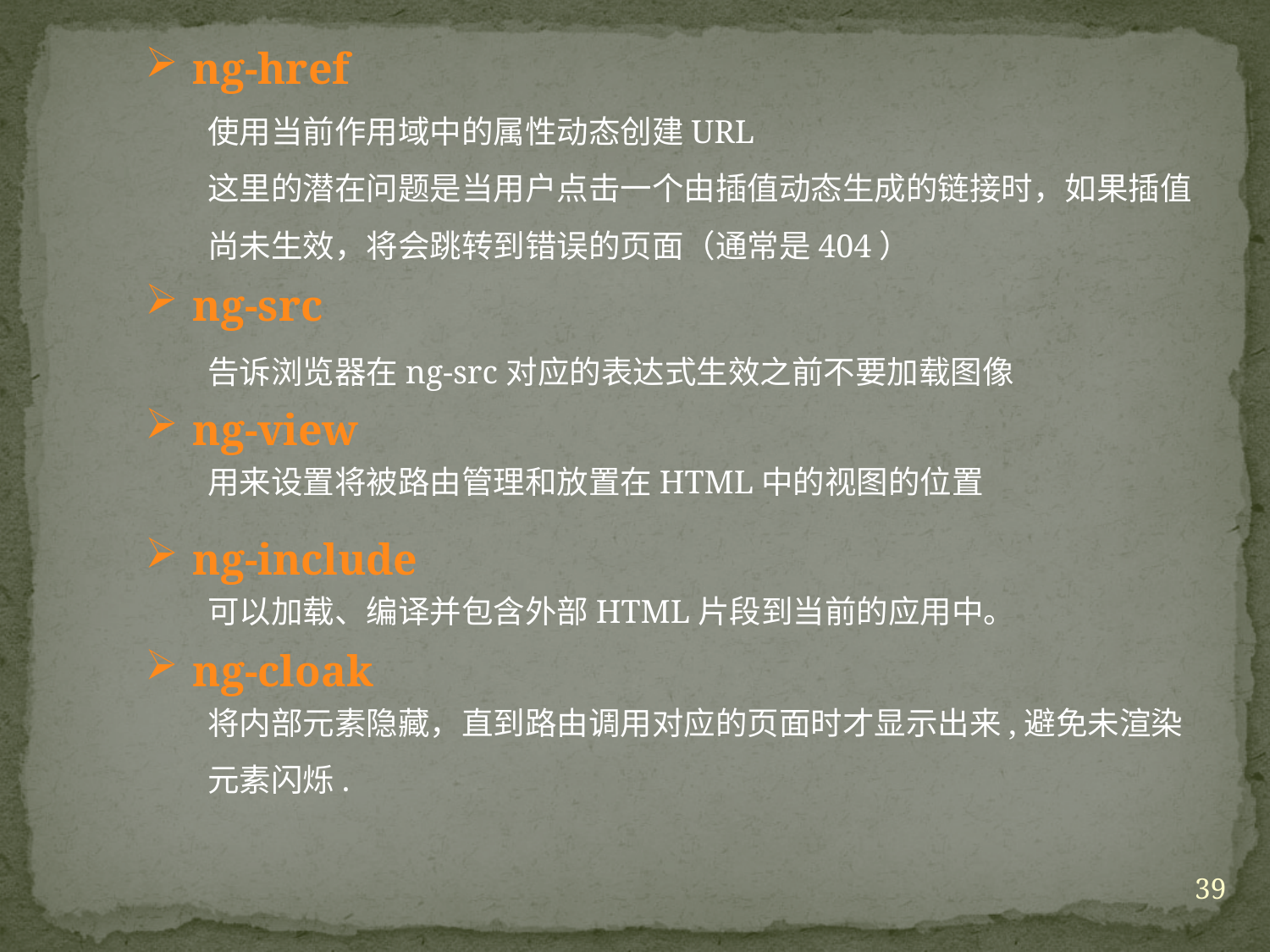

ng-href
使用当前作用域中的属性动态创建URL
这里的潜在问题是当用户点击一个由插值动态生成的链接时，如果插值尚未生效，将会跳转到错误的页面（通常是404）
ng-src
告诉浏览器在ng-src对应的表达式生效之前不要加载图像
ng-view
用来设置将被路由管理和放置在HTML中的视图的位置
ng-include
可以加载、编译并包含外部HTML片段到当前的应用中。
ng-cloak
将内部元素隐藏，直到路由调用对应的页面时才显示出来,避免未渲染元素闪烁.
39